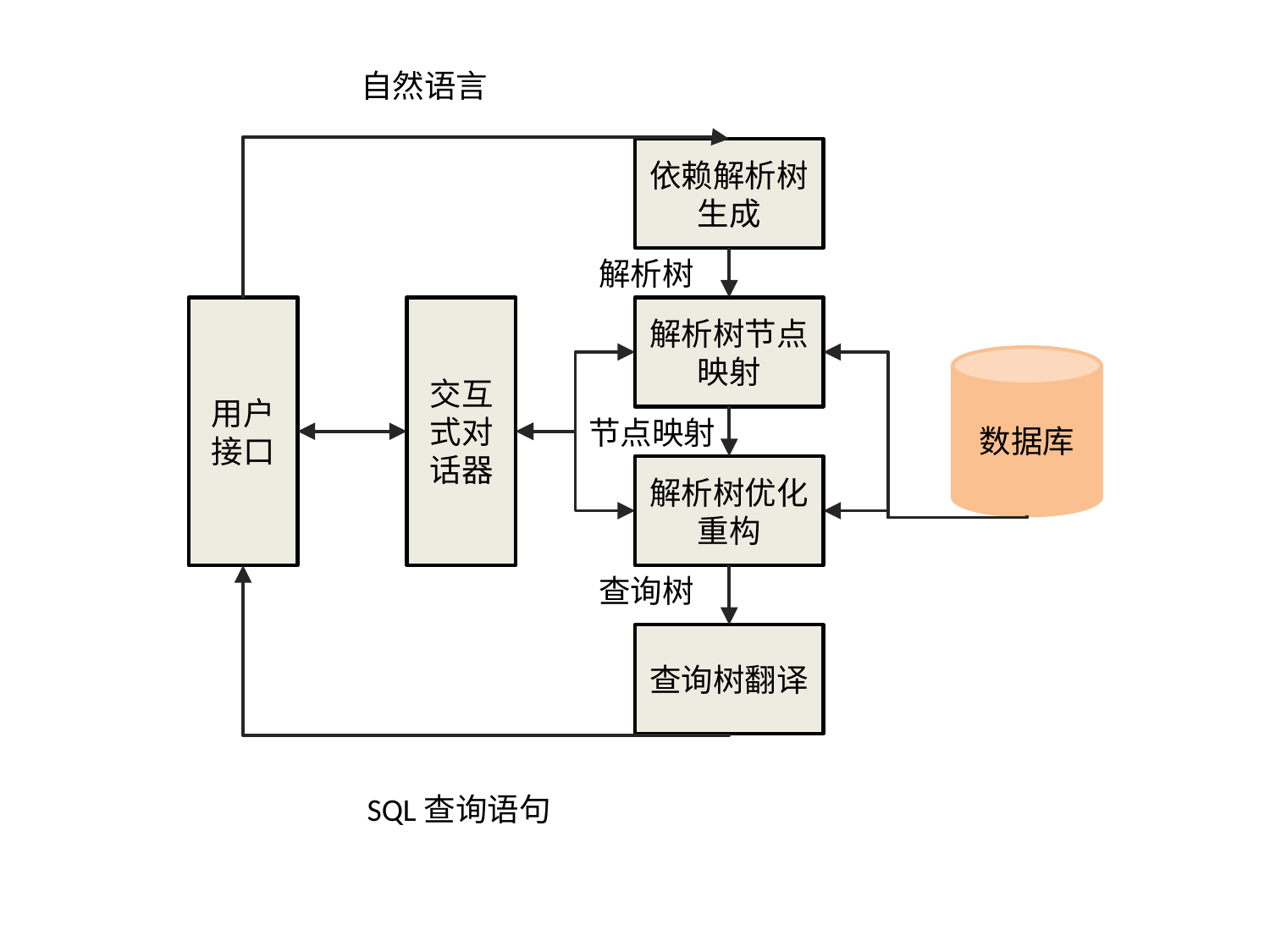

自然语言
依赖解析树生成
解析树
用户接口
交互式对话器
解析树节点映射
数据库
节点映射
解析树优化重构
查询树
查询树翻译
SQL查询语句